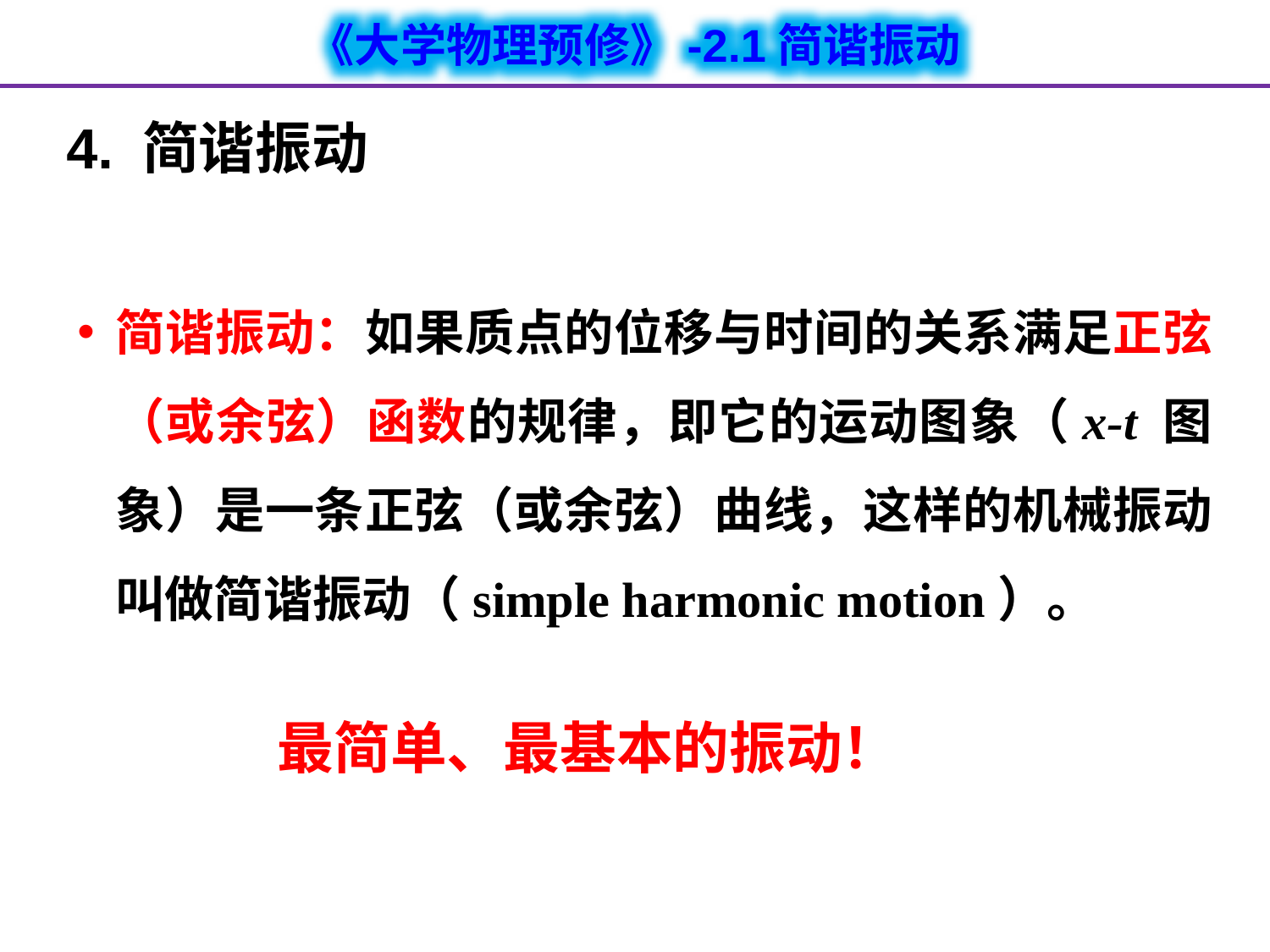

4. 简谐振动
简谐振动：如果质点的位移与时间的关系满足正弦（或余弦）函数的规律，即它的运动图象（x-t 图象）是一条正弦（或余弦）曲线，这样的机械振动叫做简谐振动（simple harmonic motion）。
最简单、最基本的振动！